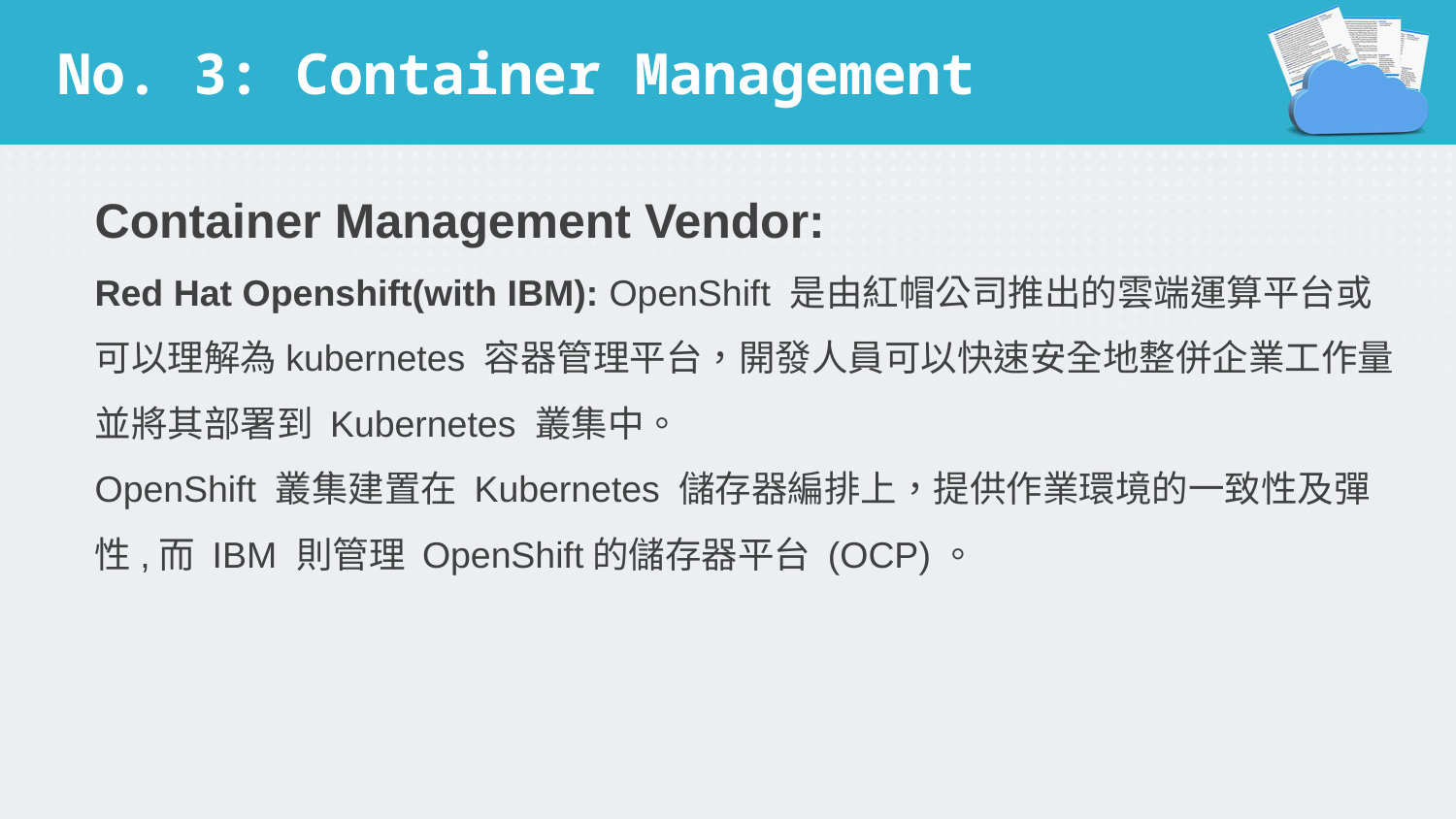

# No. 3: Container Management
Container Management Vendor:
Red Hat Openshift(with IBM): OpenShift 是由紅帽公司推出的雲端運算平台或可以理解為kubernetes 容器管理平台，開發人員可以快速安全地整併企業工作量並將其部署到 Kubernetes 叢集中。
OpenShift 叢集建置在 Kubernetes 儲存器編排上，提供作業環境的一致性及彈性,而 IBM 則管理 OpenShift的儲存器平台 (OCP)。
敏捷性和生產率的提高。他們通過分析IT和業務數據，從而獲得收益

■

關於用戶交互，業務活動和支持IT系統行為的見解。

服務改善和成本降低。他們通過大大節省時間和精力來做到這一點

■

確定正常運行時間和性能問題的原因。行為預測通知

預測可以支持資源優化工作。

風險緩解。他們通過分析監視，配置和服務台數據來做到這一點。他們

■

從操作和安全角度識別異常。

競爭差異/破壞。他們通過對市場的快速響應來做到這一點

和基於機器的班次分析得出的最終用戶需求。